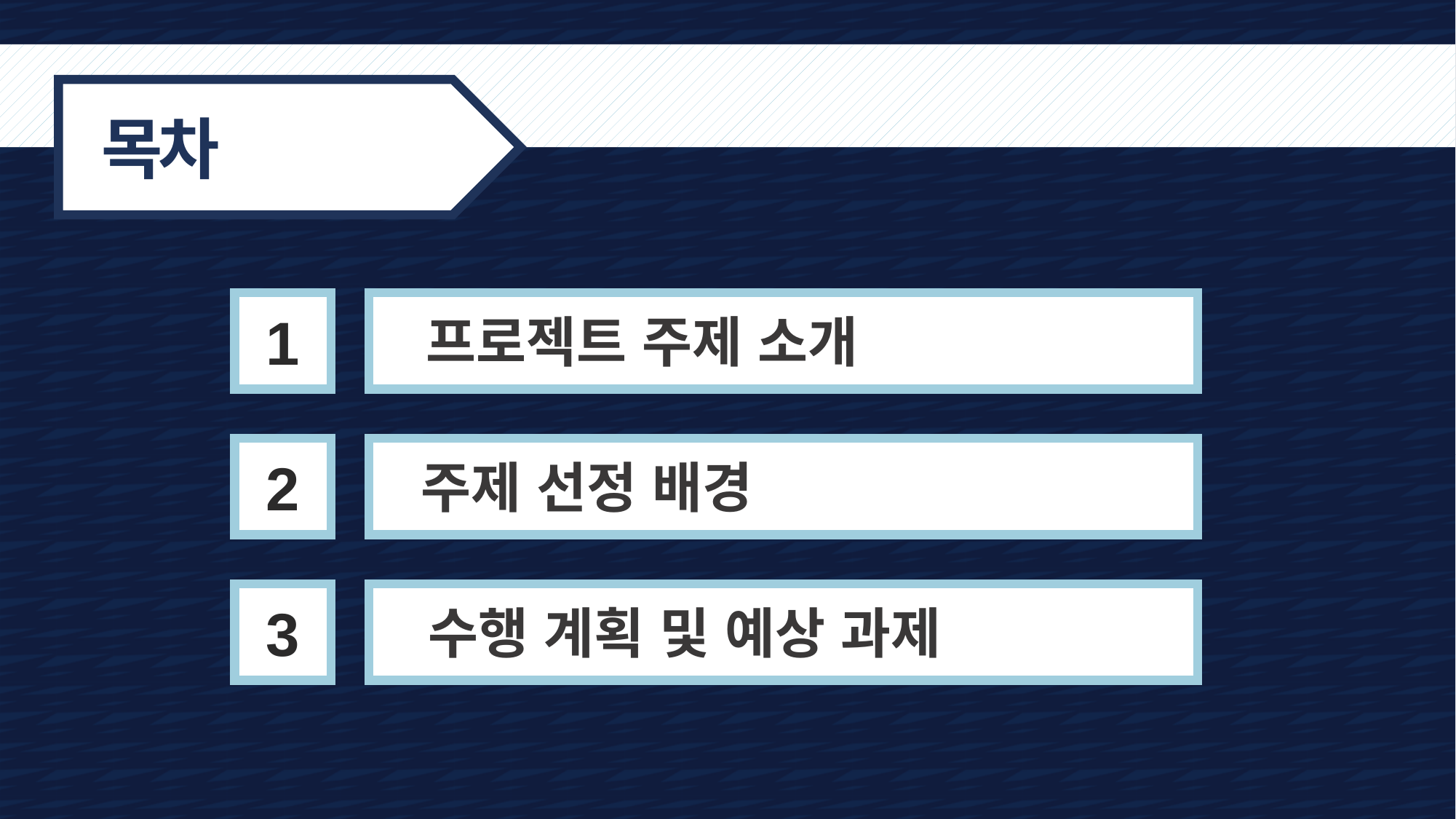

목차

1
프로젝트 주제 소개

2
주제 선정 배경

3
수행 계획 및 예상 과제